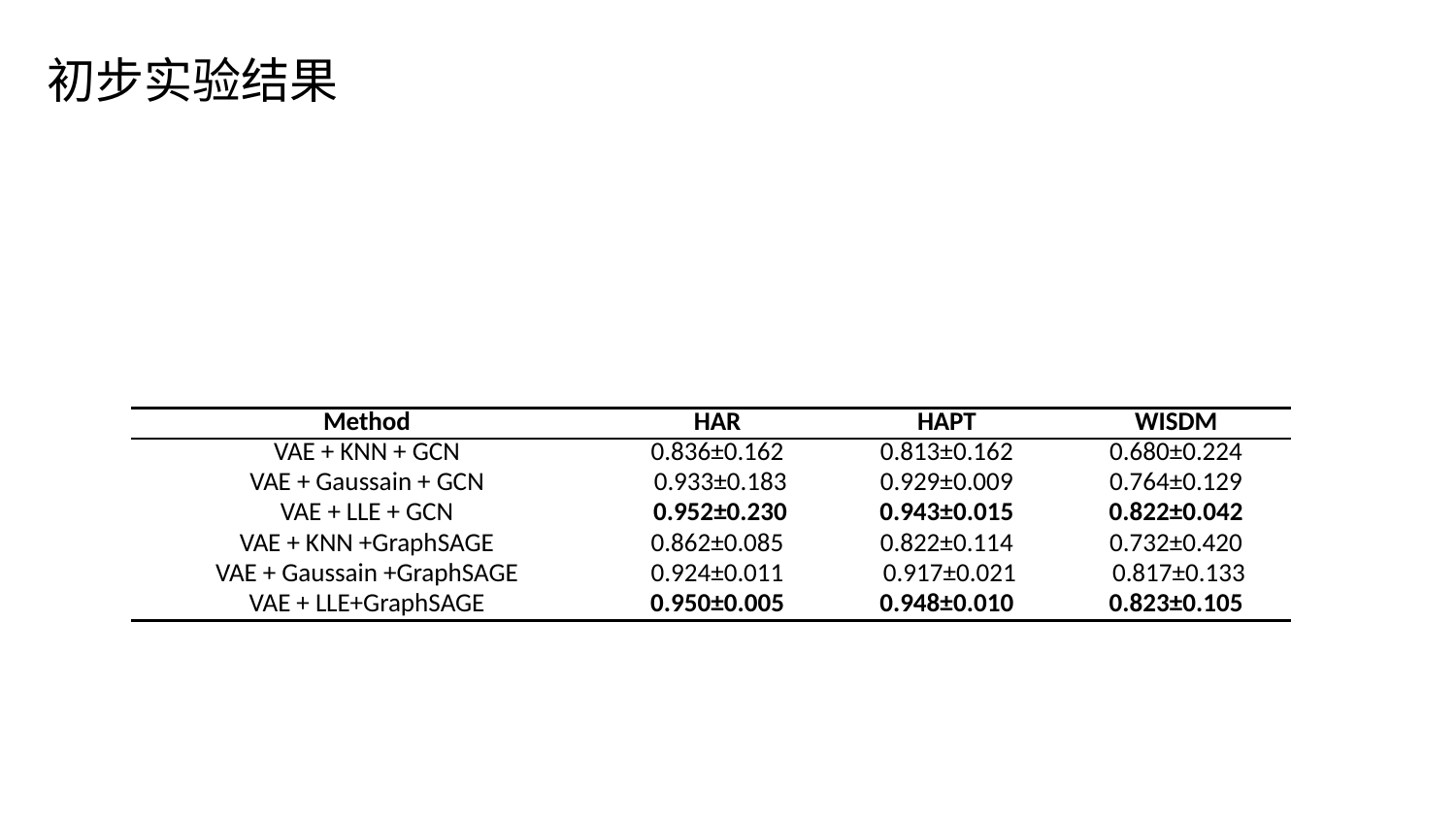

初步实验结果
| Method | HAR | HAPT | WISDM |
| --- | --- | --- | --- |
| VAE + KNN + GCN | 0.836±0.162 | 0.813±0.162 | 0.680±0.224 |
| VAE + Gaussain + GCN | 0.933±0.183 | 0.929±0.009 | 0.764±0.129 |
| VAE + LLE + GCN | 0.952±0.230 | 0.943±0.015 | 0.822±0.042 |
| VAE + KNN +GraphSAGE | 0.862±0.085 | 0.822±0.114 | 0.732±0.420 |
| VAE + Gaussain +GraphSAGE | 0.924±0.011 | 0.917±0.021 | 0.817±0.133 |
| VAE + LLE+GraphSAGE | 0.950±0.005 | 0.948±0.010 | 0.823±0.105 |